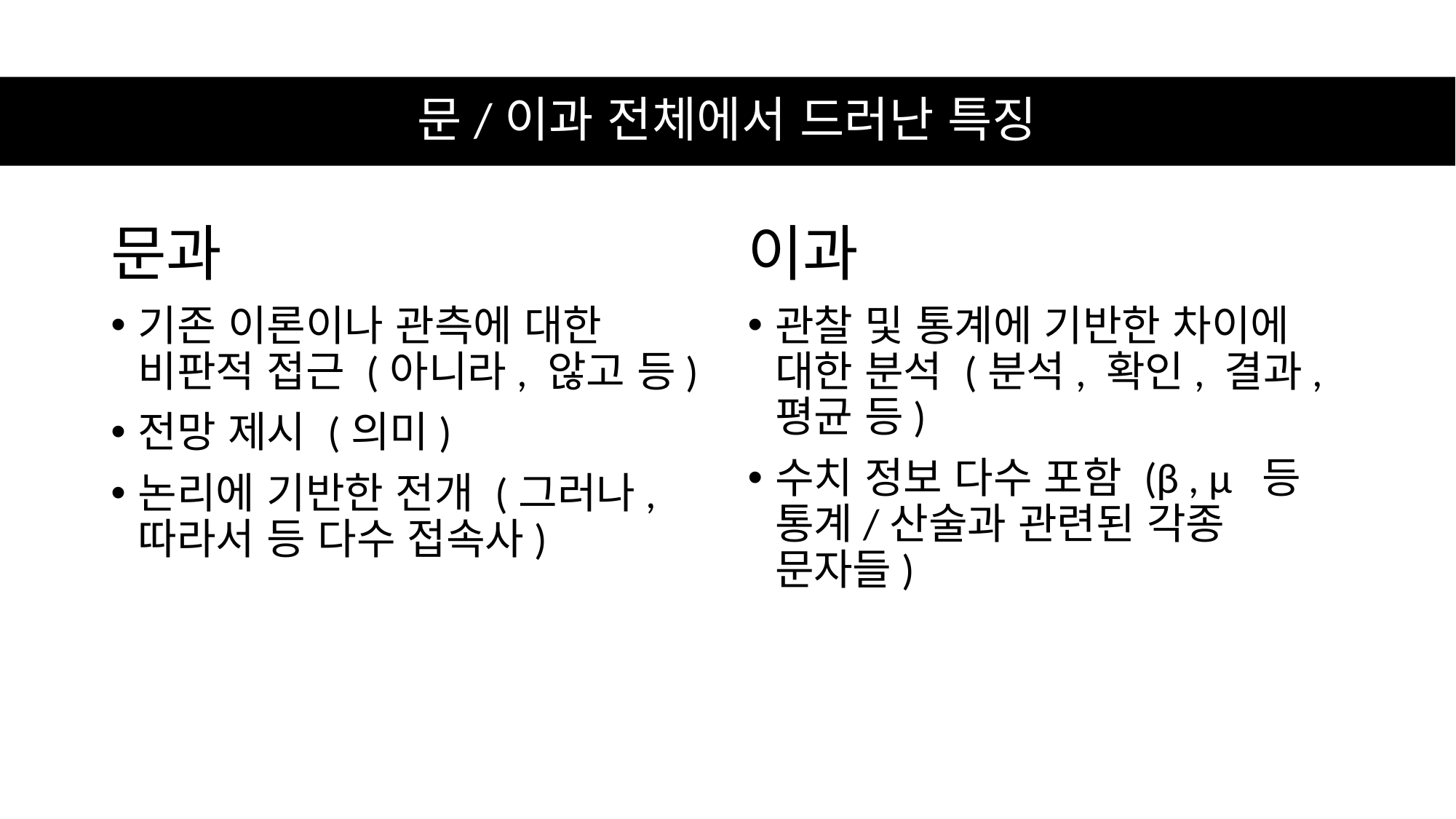

문/이과 전체에서 드러난 특징
문과
기존 이론이나 관측에 대한 비판적 접근 (아니라, 않고 등)
전망 제시 (의미)
논리에 기반한 전개 (그러나, 따라서 등 다수 접속사)
이과
관찰 및 통계에 기반한 차이에 대한 분석 (분석, 확인, 결과, 평균 등)
수치 정보 다수 포함 (β , μ  등 통계/산술과 관련된 각종 문자들)